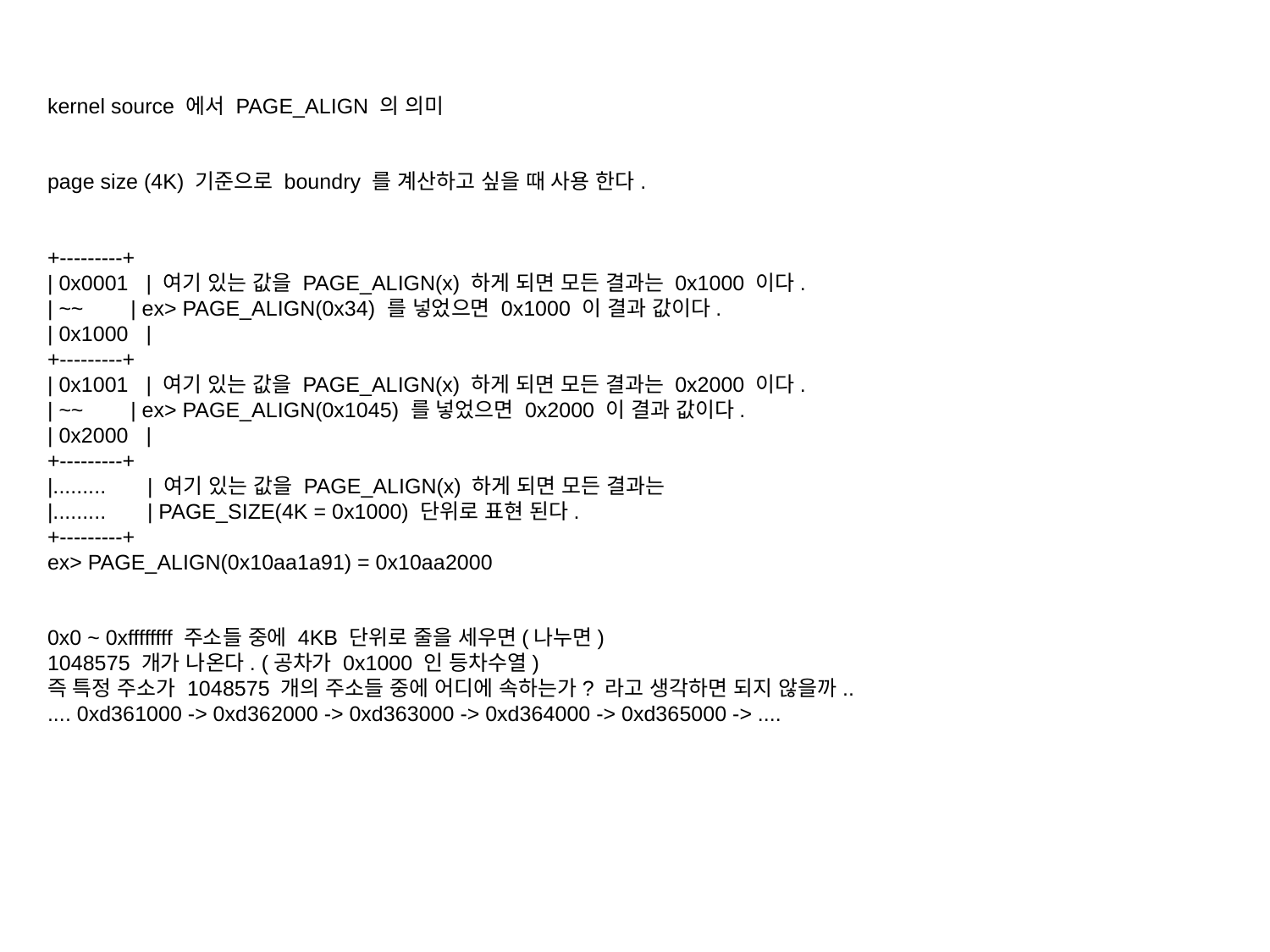

kernel source 에서 PAGE_ALIGN 의 의미

page size (4K) 기준으로 boundry 를 계산하고 싶을 때 사용 한다.

+---------+
| 0x0001   | 여기 있는 값을 PAGE_ALIGN(x) 하게 되면 모든 결과는 0x1000 이다.
| ~~        | ex> PAGE_ALIGN(0x34) 를 넣었으면 0x1000 이 결과 값이다.
| 0x1000   |
+---------+
| 0x1001   | 여기 있는 값을 PAGE_ALIGN(x) 하게 되면 모든 결과는 0x2000 이다.
| ~~        | ex> PAGE_ALIGN(0x1045) 를 넣었으면 0x2000 이 결과 값이다.
| 0x2000   |
+---------+
|.........       | 여기 있는 값을 PAGE_ALIGN(x) 하게 되면 모든 결과는
|.........       | PAGE_SIZE(4K = 0x1000) 단위로 표현 된다.
+---------+
ex> PAGE_ALIGN(0x10aa1a91) = 0x10aa2000

0x0 ~ 0xffffffff 주소들 중에 4KB 단위로 줄을 세우면(나누면)
1048575 개가 나온다. (공차가 0x1000 인 등차수열)
즉 특정 주소가 1048575 개의 주소들 중에 어디에 속하는가? 라고 생각하면 되지 않을까..
.... 0xd361000 -> 0xd362000 -> 0xd363000 -> 0xd364000 -> 0xd365000 -> ....